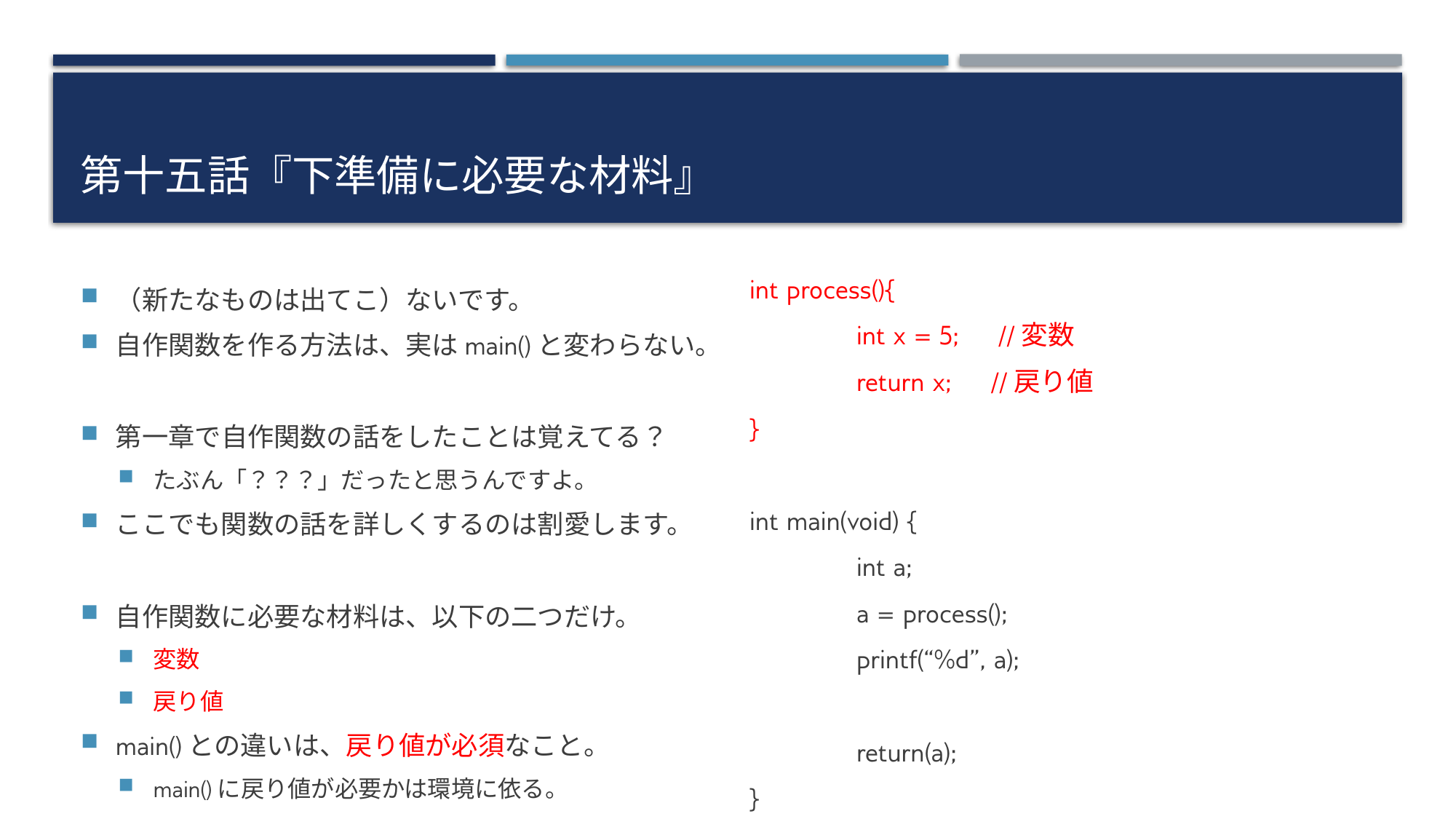

# 第十五話『下準備に必要な材料』
（新たなものは出てこ）ないです。
自作関数を作る方法は、実はmain()と変わらない。

第一章で自作関数の話をしたことは覚えてる？
たぶん「？？？」だったと思うんですよ。
ここでも関数の話を詳しくするのは割愛します。

自作関数に必要な材料は、以下の二つだけ。
変数
戻り値
main()との違いは、戻り値が必須なこと。
main()に戻り値が必要かは環境に依る。
int process(){
	int x = 5;　//変数
	return x;　//戻り値
}

int main(void) {
	int a;
	a = process();
	printf(“%d”, a);

	return(a);
}